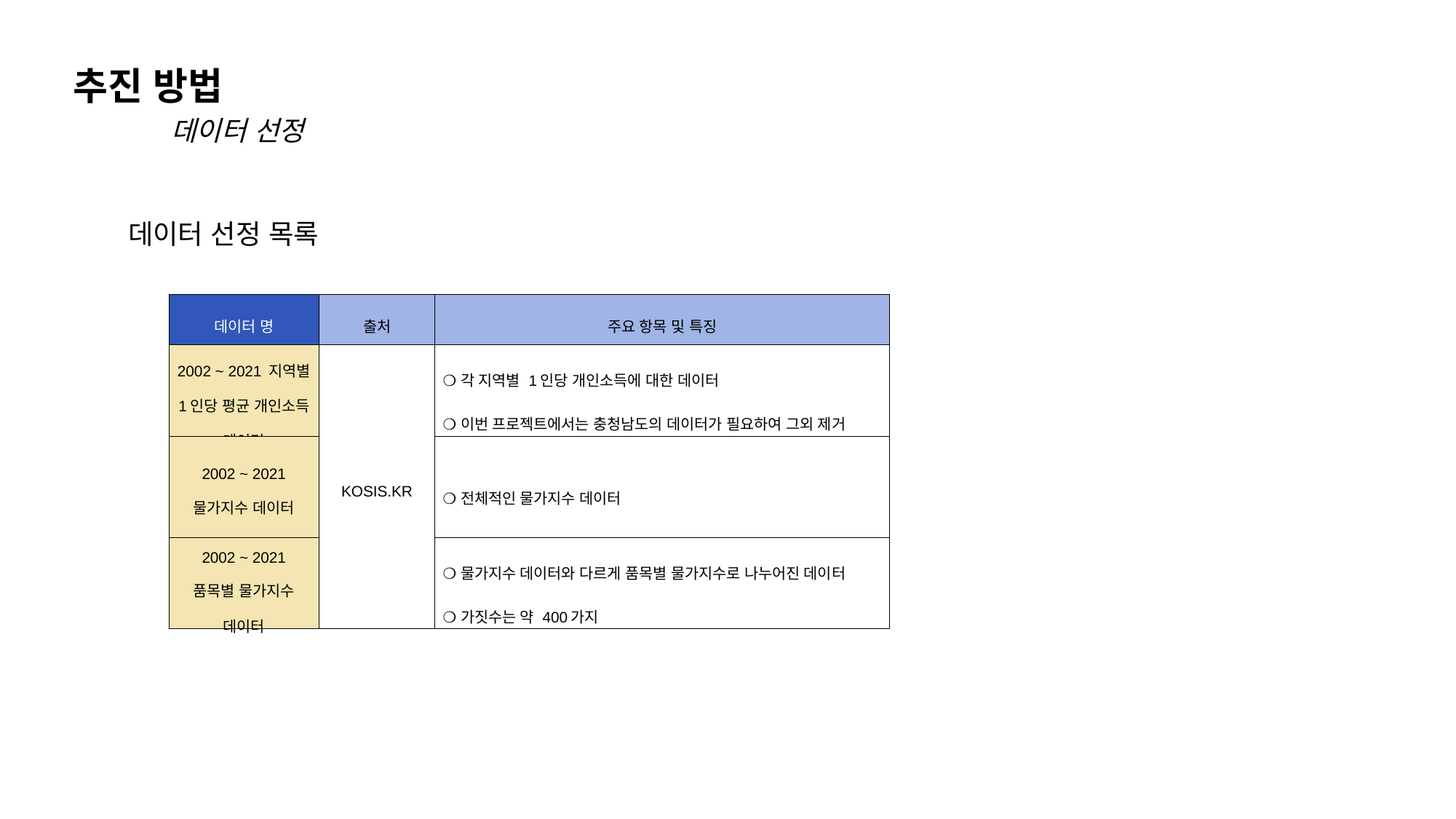

추진 방법
데이터 선정
데이터 선정 목록
| 데이터 명 | 출처 | 주요 항목 및 특징 |
| --- | --- | --- |
| 2002 ~ 2021 지역별 1인당 평균 개인소득 데이터 | KOSIS.KR | ❍각 지역별 1인당 개인소득에 대한 데이터 ❍이번 프로젝트에서는 충청남도의 데이터가 필요하여 그외 제거 |
| 2002 ~ 2021 물가지수 데이터 |  | ❍전체적인 물가지수 데이터 |
| 2002 ~ 2021 품목별 물가지수 데이터 |  | ❍물가지수 데이터와 다르게 품목별 물가지수로 나누어진 데이터 ❍가짓수는 약 400가지 |